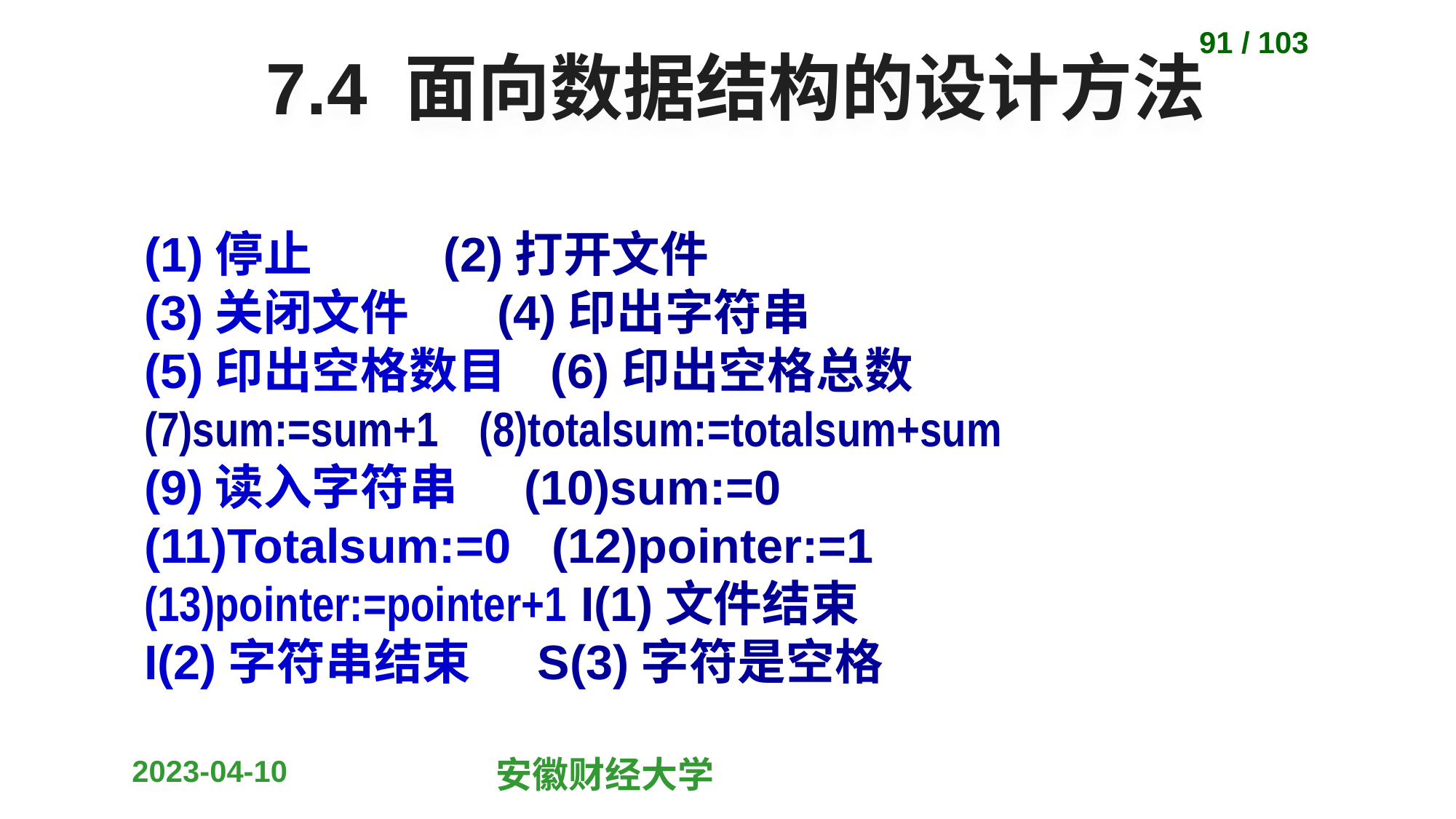

91 / 103
# 7.4 面向数据结构的设计方法
(1)停止           (2)打开文件
(3)关闭文件       (4)印出字符串
(5)印出空格数目   (6)印出空格总数
(7)sum:=sum+1   (8)totalsum:=totalsum+sum
(9)读入字符串     (10)sum:=0
(11)Totalsum:=0   (12)pointer:=1
(13)pointer:=pointer+1 I(1)文件结束
I(2)字符串结束     S(3)字符是空格
2023-04-10
安徽财经大学